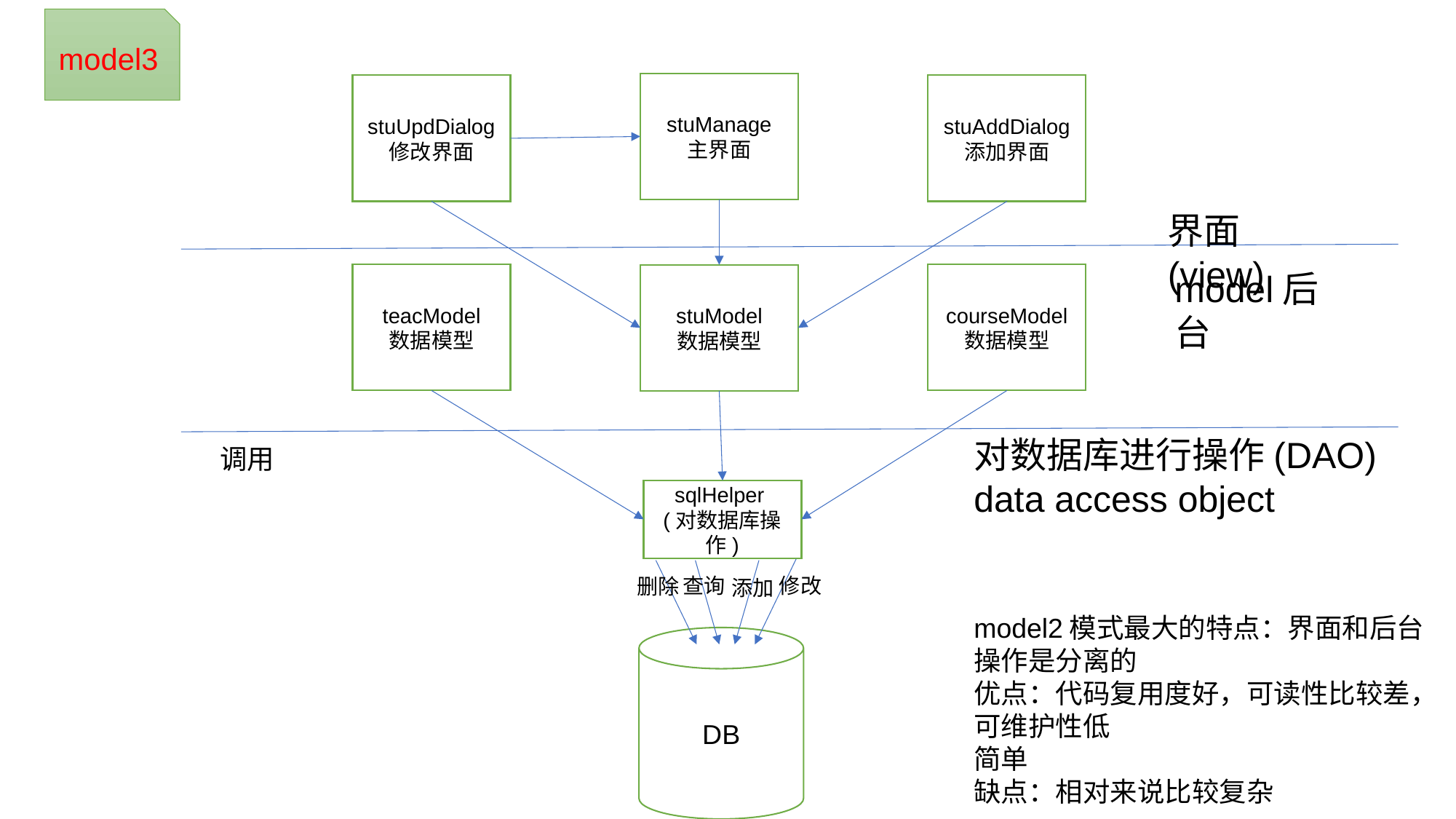

model3
stuManage
主界面
stuUpdDialog
修改界面
stuAddDialog
添加界面
界面(view)
model后台
teacModel
数据模型
courseModel
数据模型
stuModel
数据模型
对数据库进行操作(DAO)
data access object
调用
sqlHelper
(对数据库操作)
修改
查询
删除
添加
model2模式最大的特点：界面和后台操作是分离的
优点：代码复用度好，可读性比较差，可维护性低
简单
缺点：相对来说比较复杂
DB